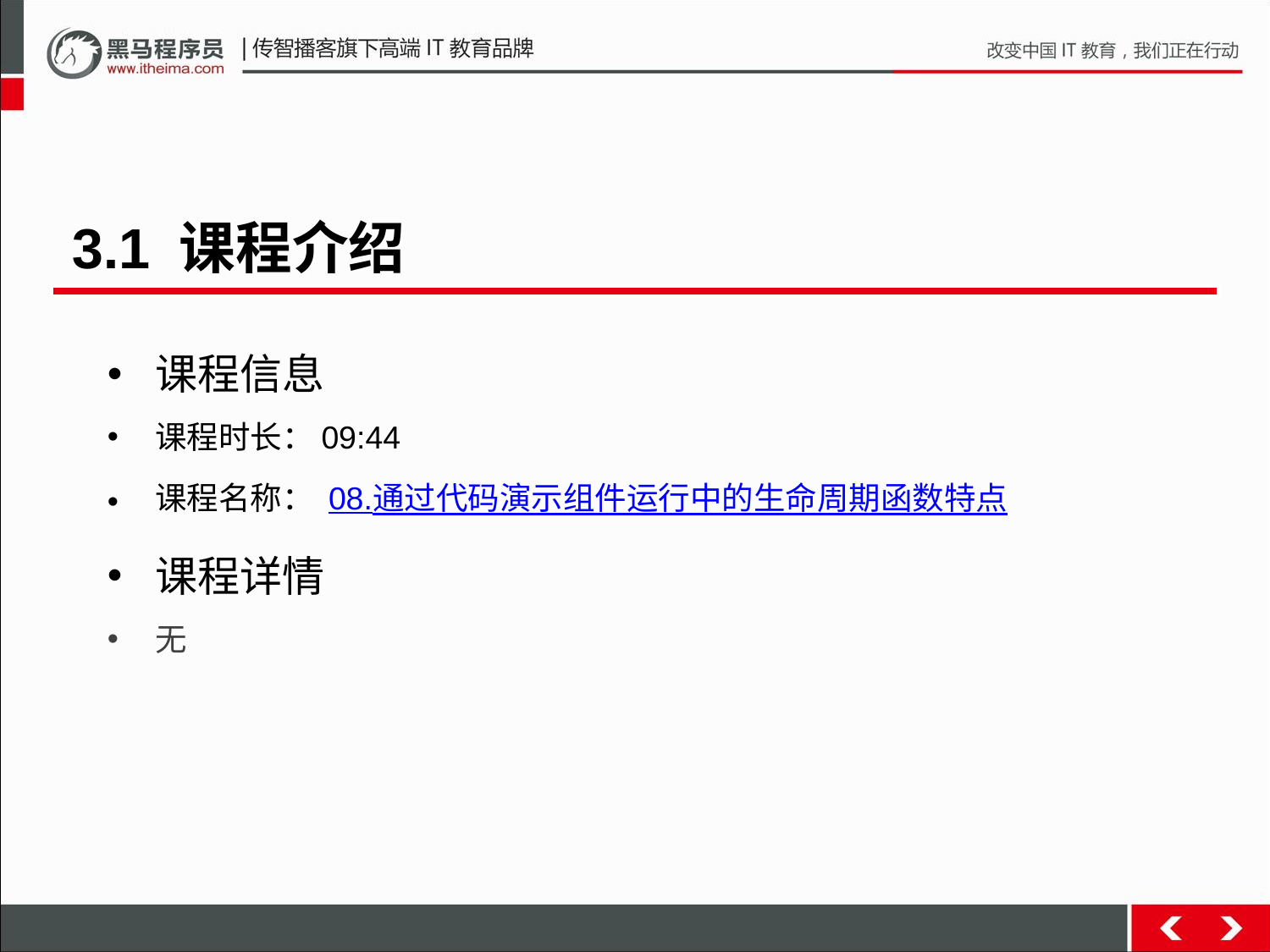

3.1 课程介绍
课程信息
课程时长：09:44
课程名称： 08.通过代码演示组件运行中的生命周期函数特点
课程详情
无